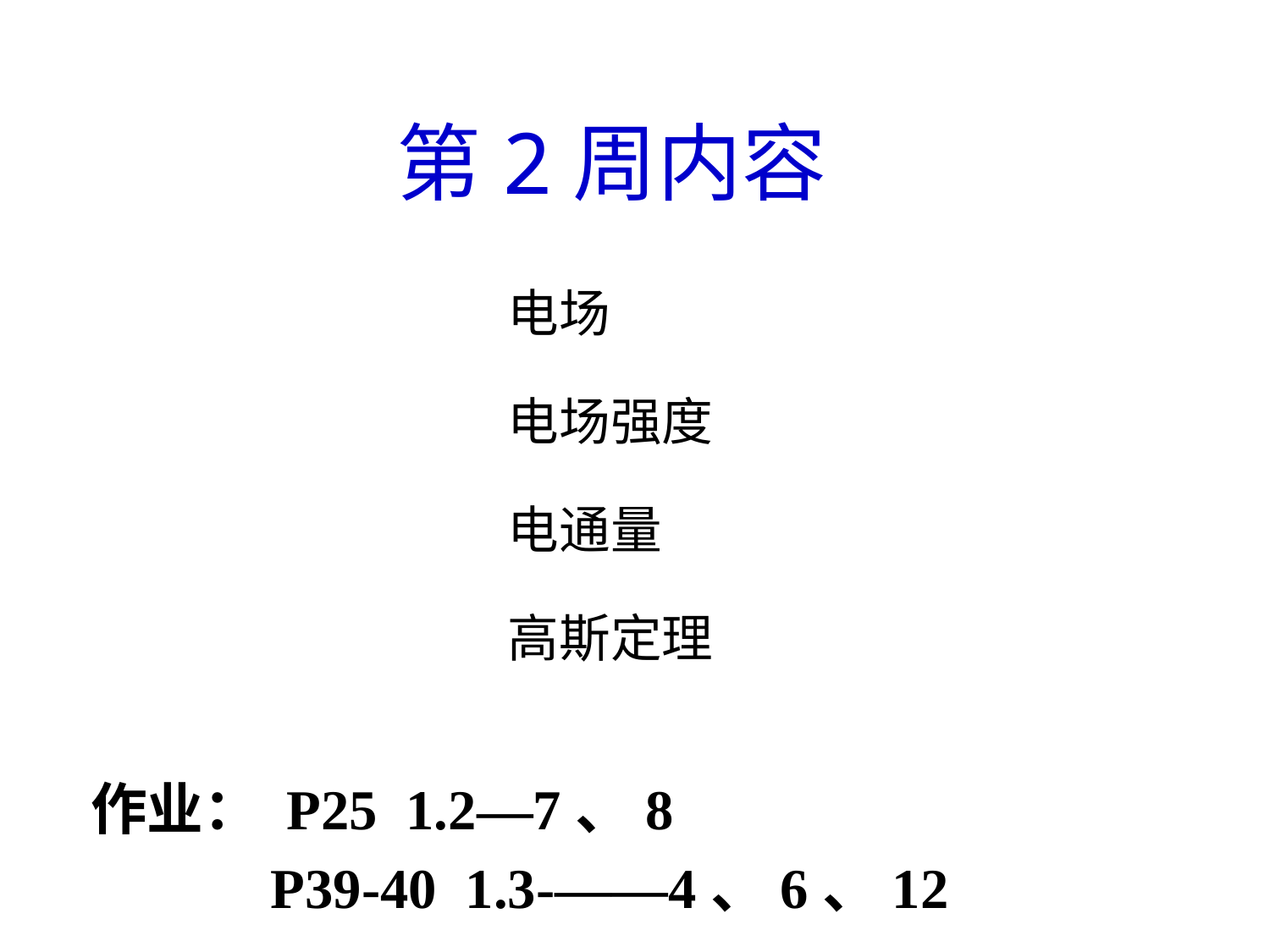

# 第2周内容
电场
电场强度
电通量
高斯定理
作业： P25  1.2—7、8
 P39-40  1.3-——4、6、12